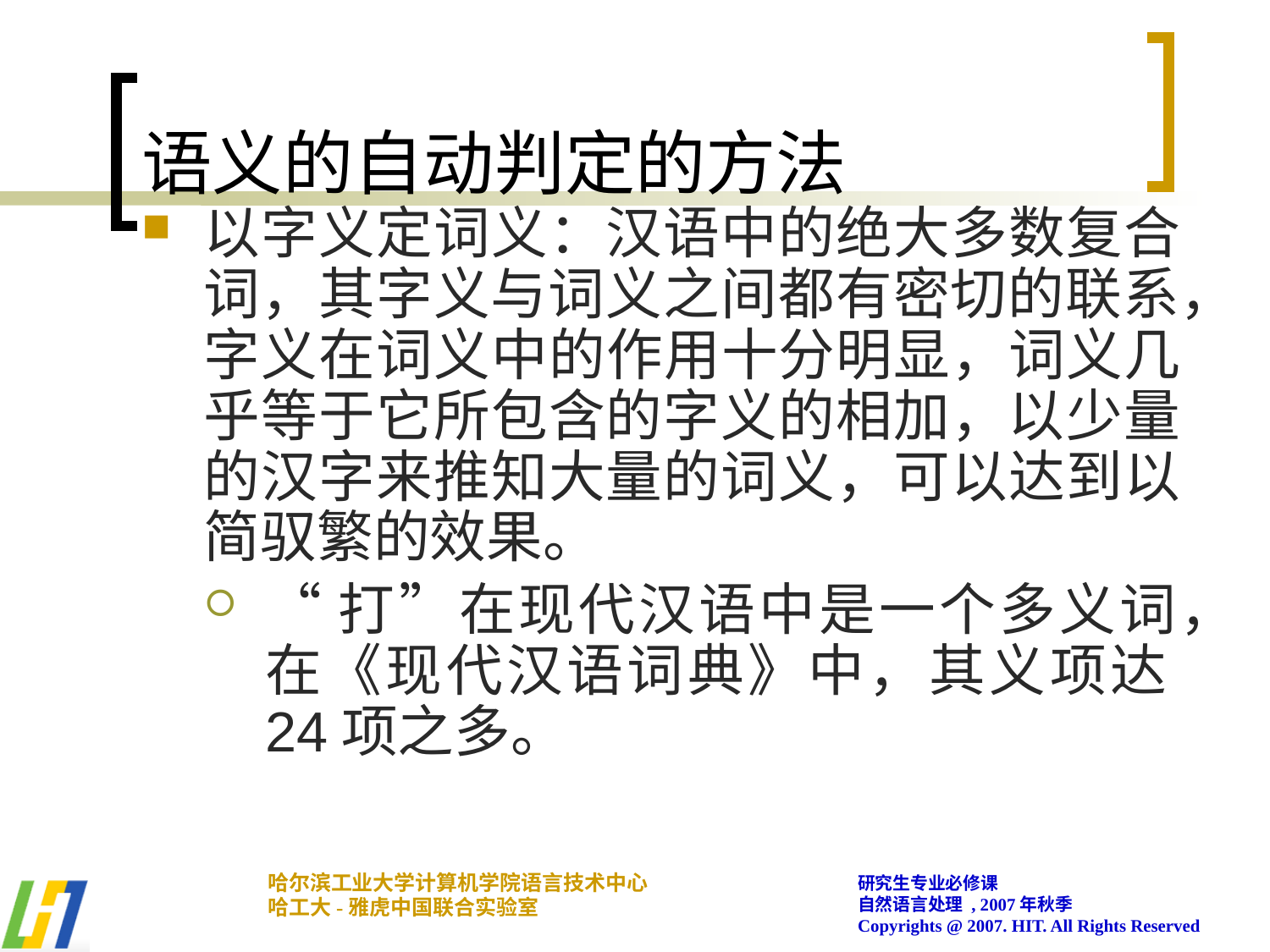

# 语义的自动判定的方法
以字义定词义：汉语中的绝大多数复合词，其字义与词义之间都有密切的联系，字义在词义中的作用十分明显，词义几乎等于它所包含的字义的相加，以少量的汉字来推知大量的词义，可以达到以简驭繁的效果。
“打”在现代汉语中是一个多义词，在《现代汉语词典》中，其义项达24项之多。

哈尔滨工业大学计算机学院语言技术中心
哈工大-雅虎中国联合实验室
研究生专业必修课
自然语言处理 , 2007年秋季
Copyrights @ 2007. HIT. All Rights Reserved